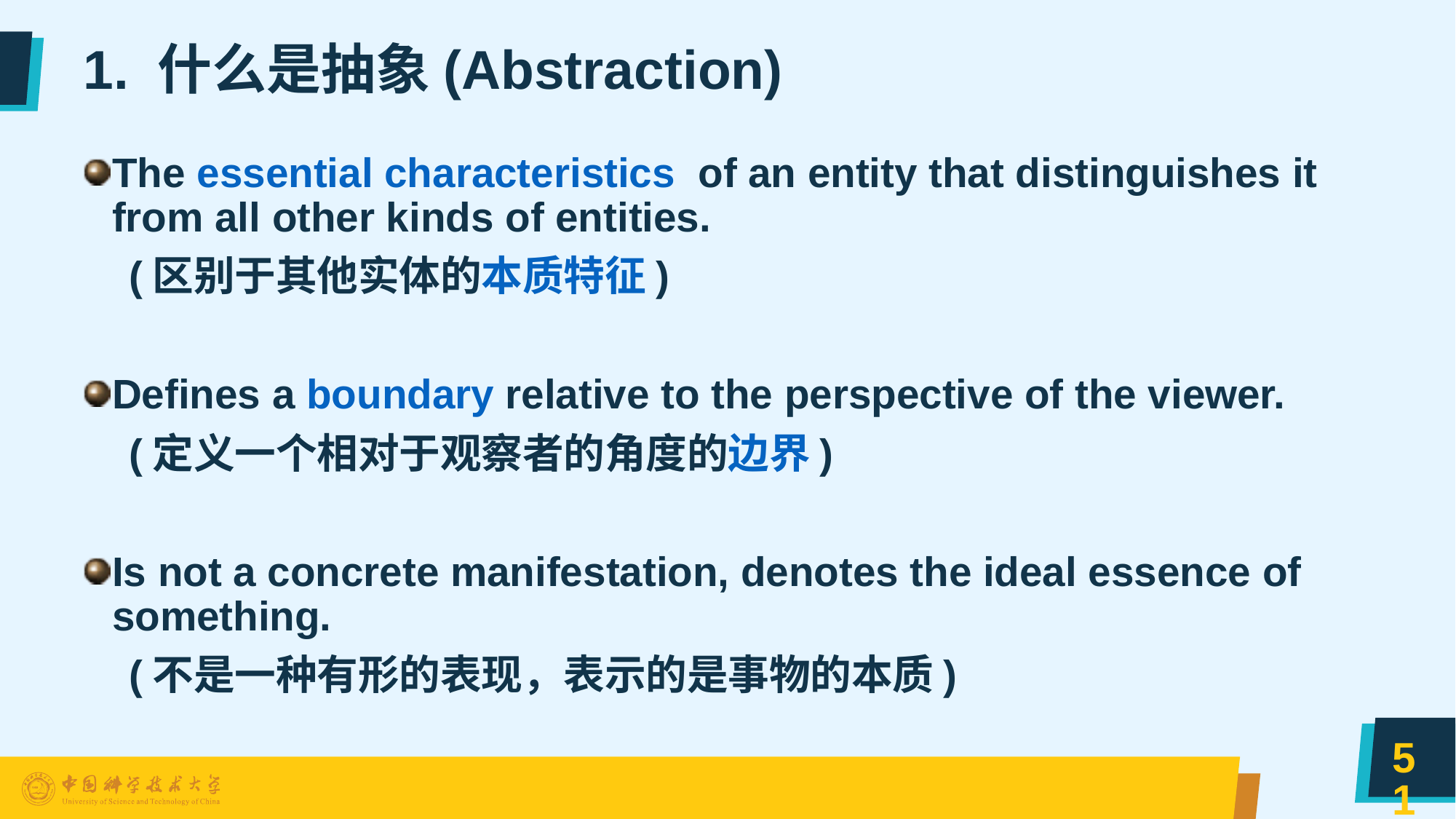

# 1. 什么是抽象(Abstraction)
The essential characteristics  of an entity that distinguishes it from all other kinds of entities.
    (区别于其他实体的本质特征)

Defines a boundary relative to the perspective of the viewer.
    (定义一个相对于观察者的角度的边界)

Is not a concrete manifestation, denotes the ideal essence of something.
    (不是一种有形的表现，表示的是事物的本质)

51